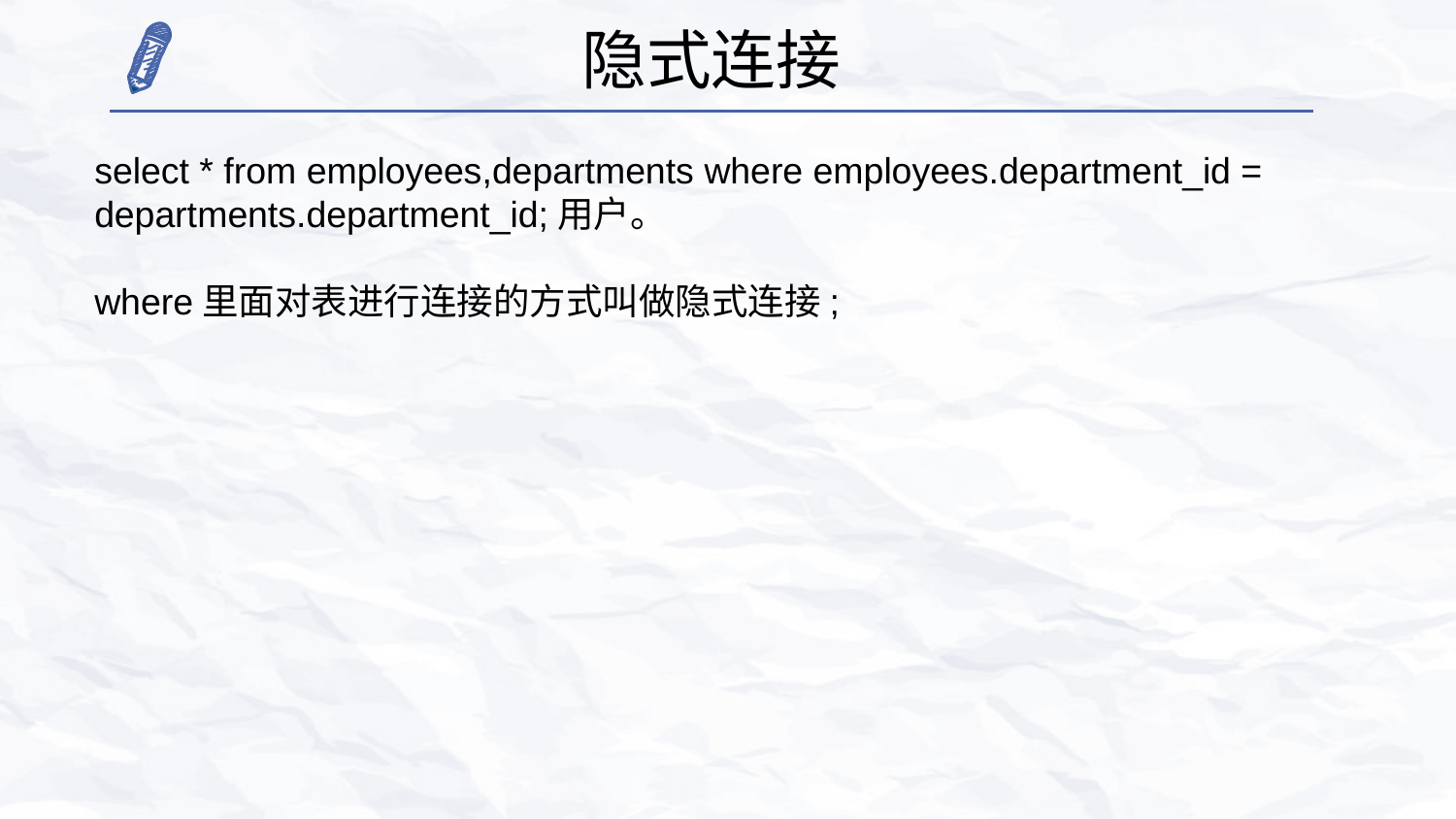

隐式连接

select * from employees,departments where employees.department_id = departments.department_id;用户。

where里面对表进行连接的方式叫做隐式连接;